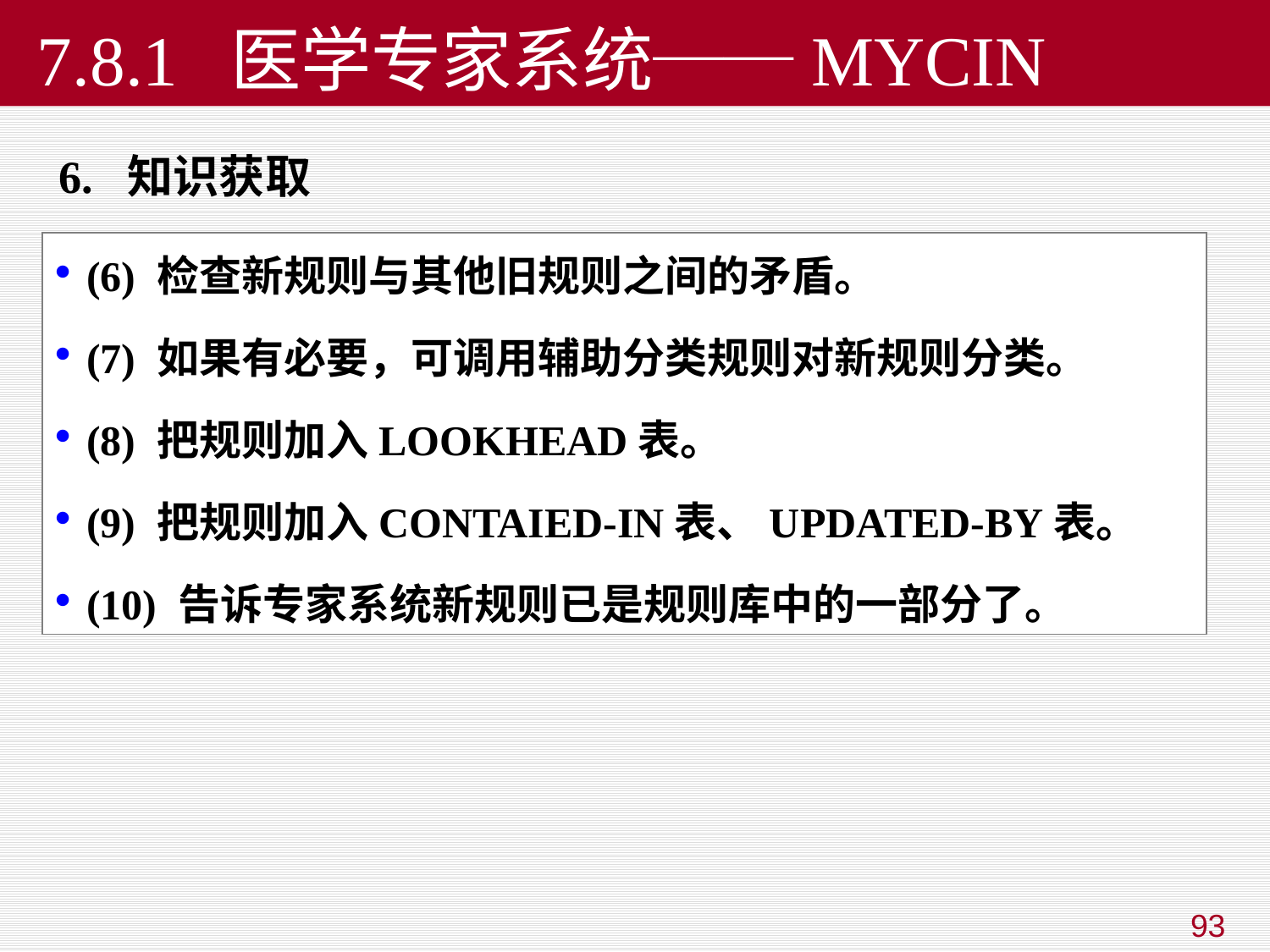

# 7.8.1  医学专家系统──MYCIN
 6.  知识获取
 (6) 检查新规则与其他旧规则之间的矛盾。
 (7) 如果有必要，可调用辅助分类规则对新规则分类。
 (8) 把规则加入LOOKHEAD表。
 (9) 把规则加入CONTAIED-IN表、UPDATED-BY表。
 (10) 告诉专家系统新规则已是规则库中的一部分了。
93